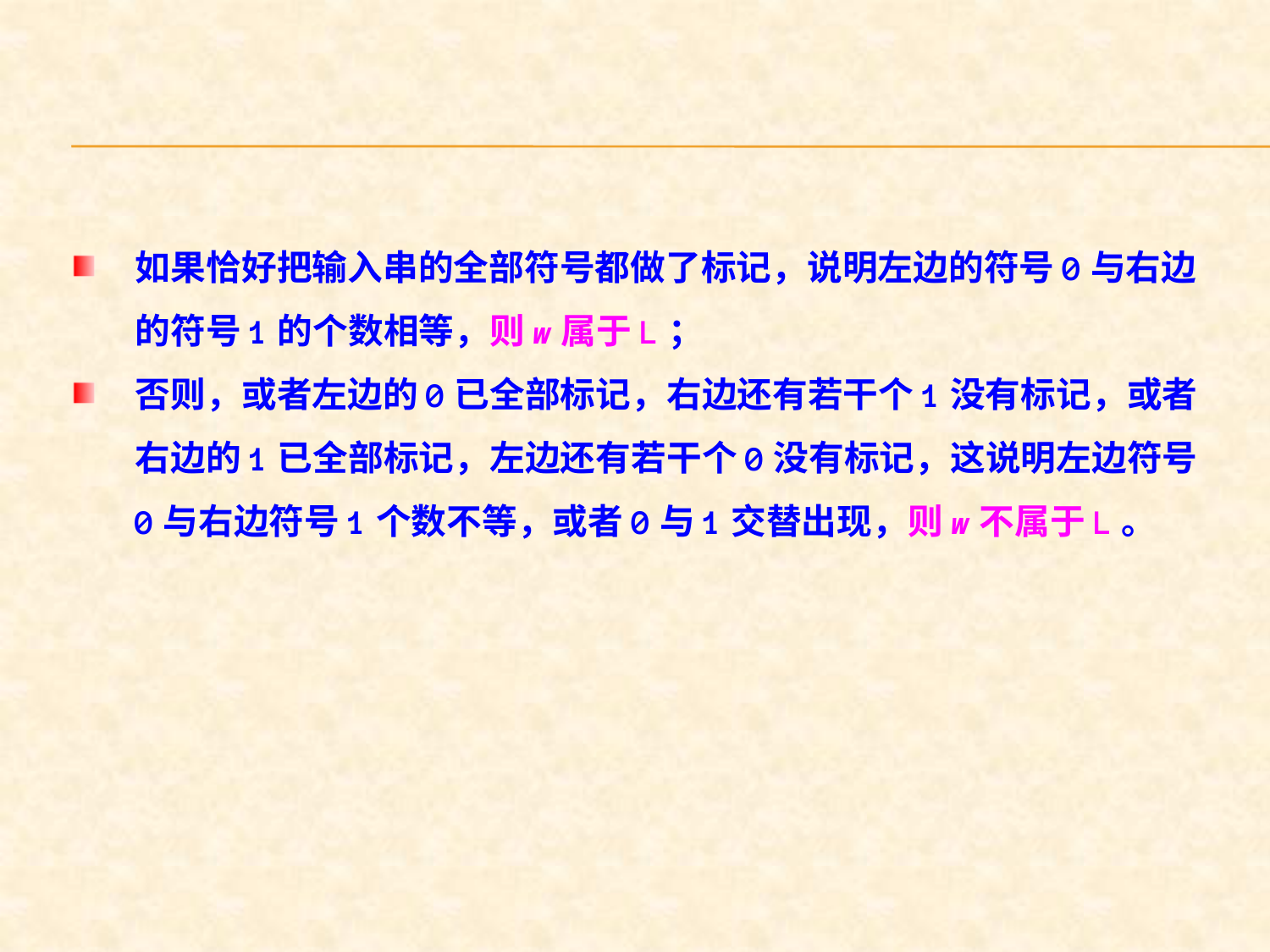

如果恰好把输入串的全部符号都做了标记，说明左边的符号0与右边的符号1的个数相等，则w属于L；
否则，或者左边的0已全部标记，右边还有若干个1没有标记，或者右边的1已全部标记，左边还有若干个0没有标记，这说明左边符号0与右边符号1个数不等，或者0与1交替出现，则w不属于L。